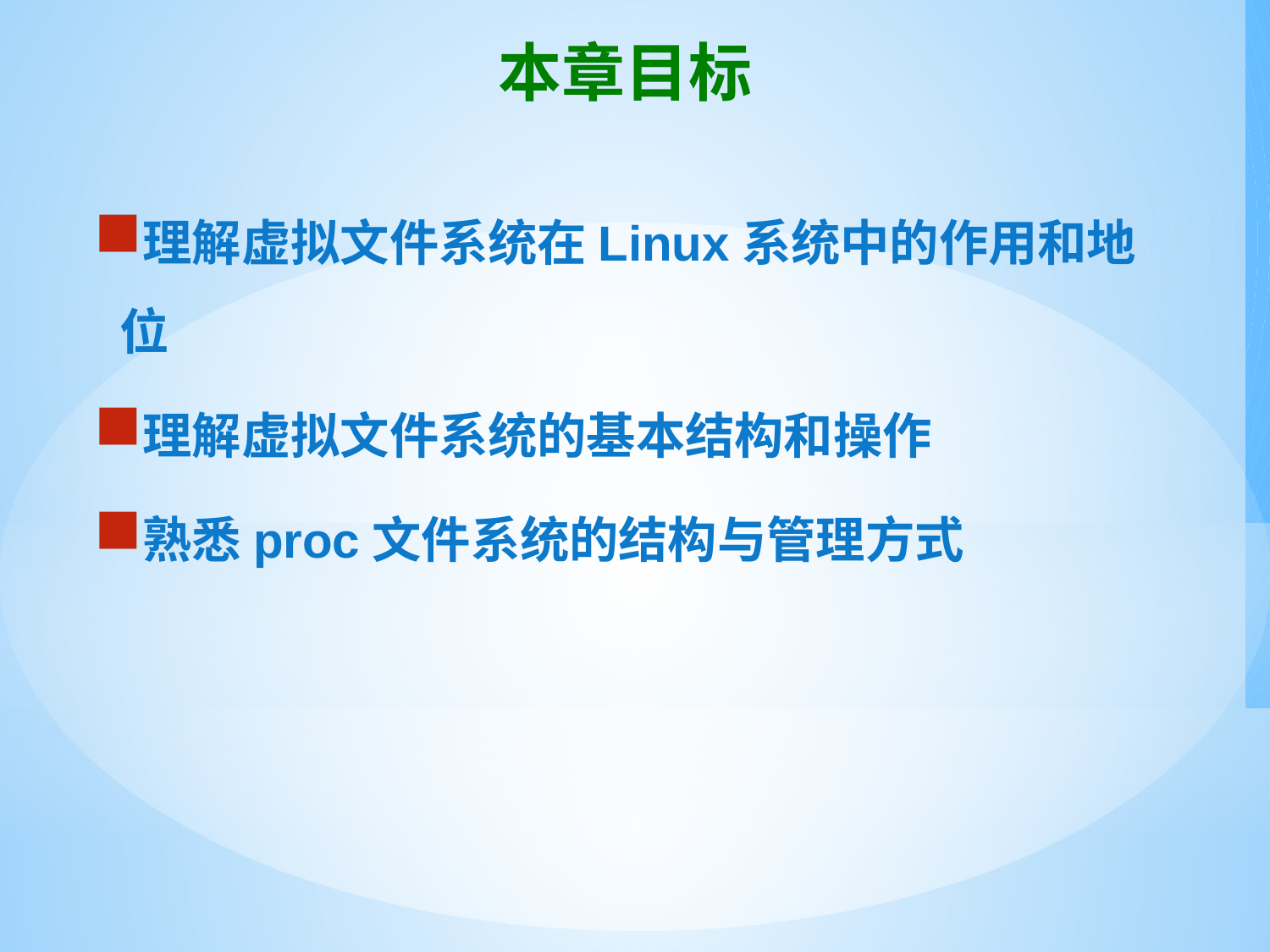

# 本章目标
理解虚拟文件系统在Linux系统中的作用和地位
理解虚拟文件系统的基本结构和操作
熟悉proc文件系统的结构与管理方式